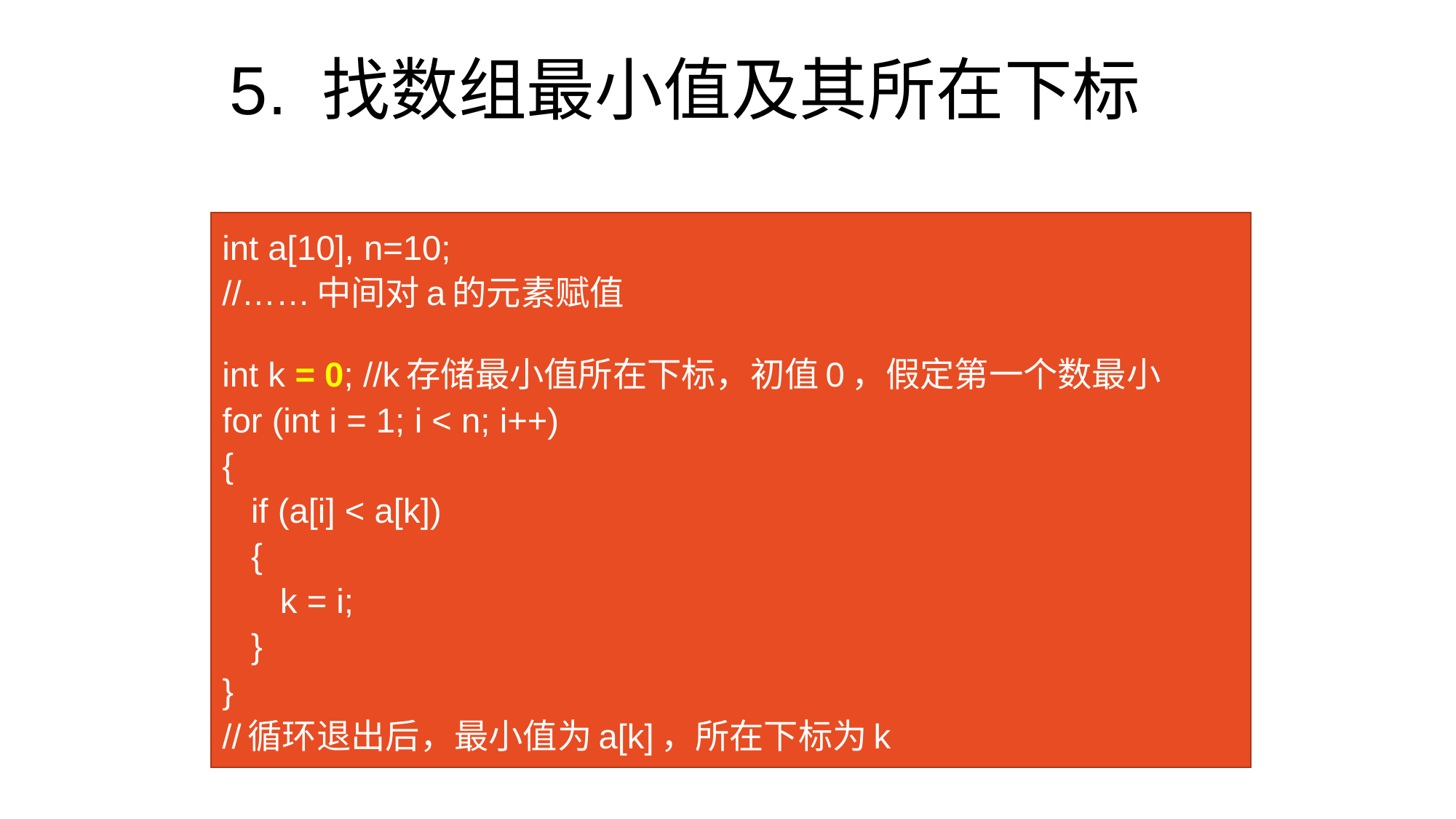

# 5. 找数组最小值及其所在下标
int a[10], n=10;
//……中间对a的元素赋值
int k = 0; //k存储最小值所在下标，初值0，假定第一个数最小
for (int i = 1; i < n; i++)
{
   if (a[i] < a[k])
   {
      k = i;
   }
}
//循环退出后，最小值为a[k]，所在下标为k